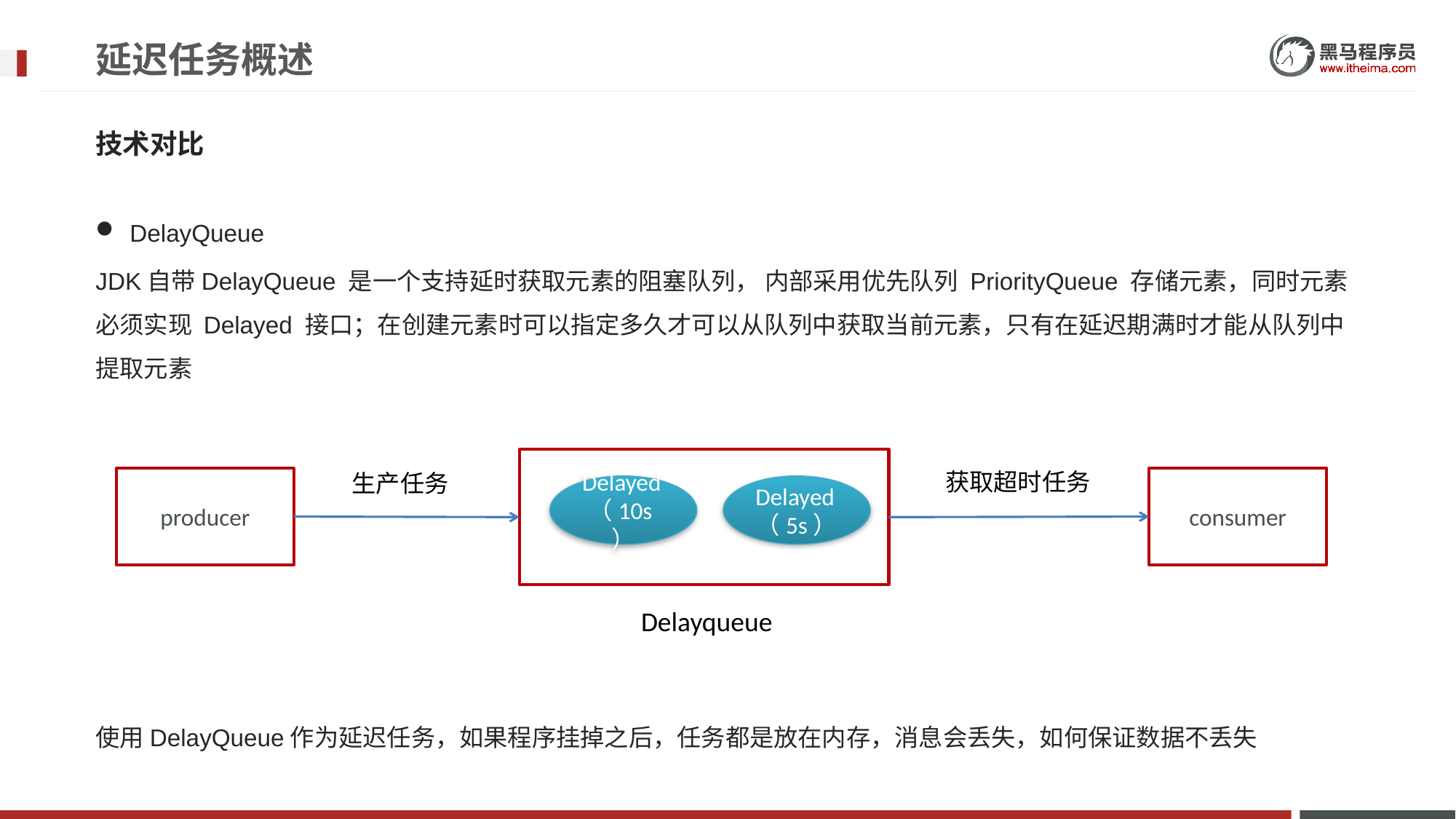

# 延迟任务概述
技术对比
DelayQueue
JDK自带DelayQueue 是一个支持延时获取元素的阻塞队列， 内部采用优先队列 PriorityQueue 存储元素，同时元素必须实现 Delayed 接口；在创建元素时可以指定多久才可以从队列中获取当前元素，只有在延迟期满时才能从队列中提取元素

获取超时任务
生产任务
producer
consumer
Delayed（10s）
Delayed（5s）
Delayqueue
使用DelayQueue作为延迟任务，如果程序挂掉之后，任务都是放在内存，消息会丢失，如何保证数据不丢失